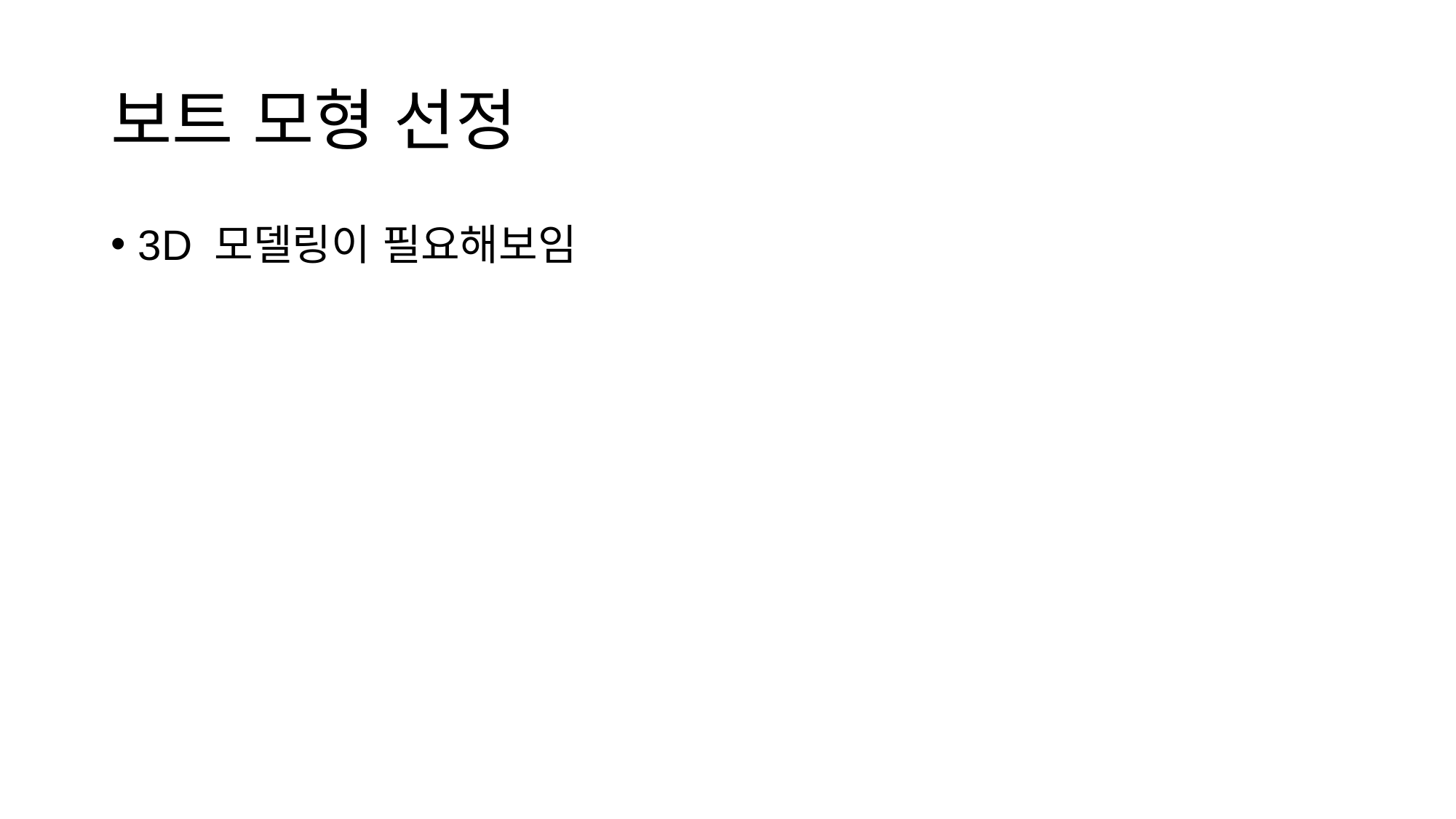

# 보트 모형 선정
3D 모델링이 필요해보임